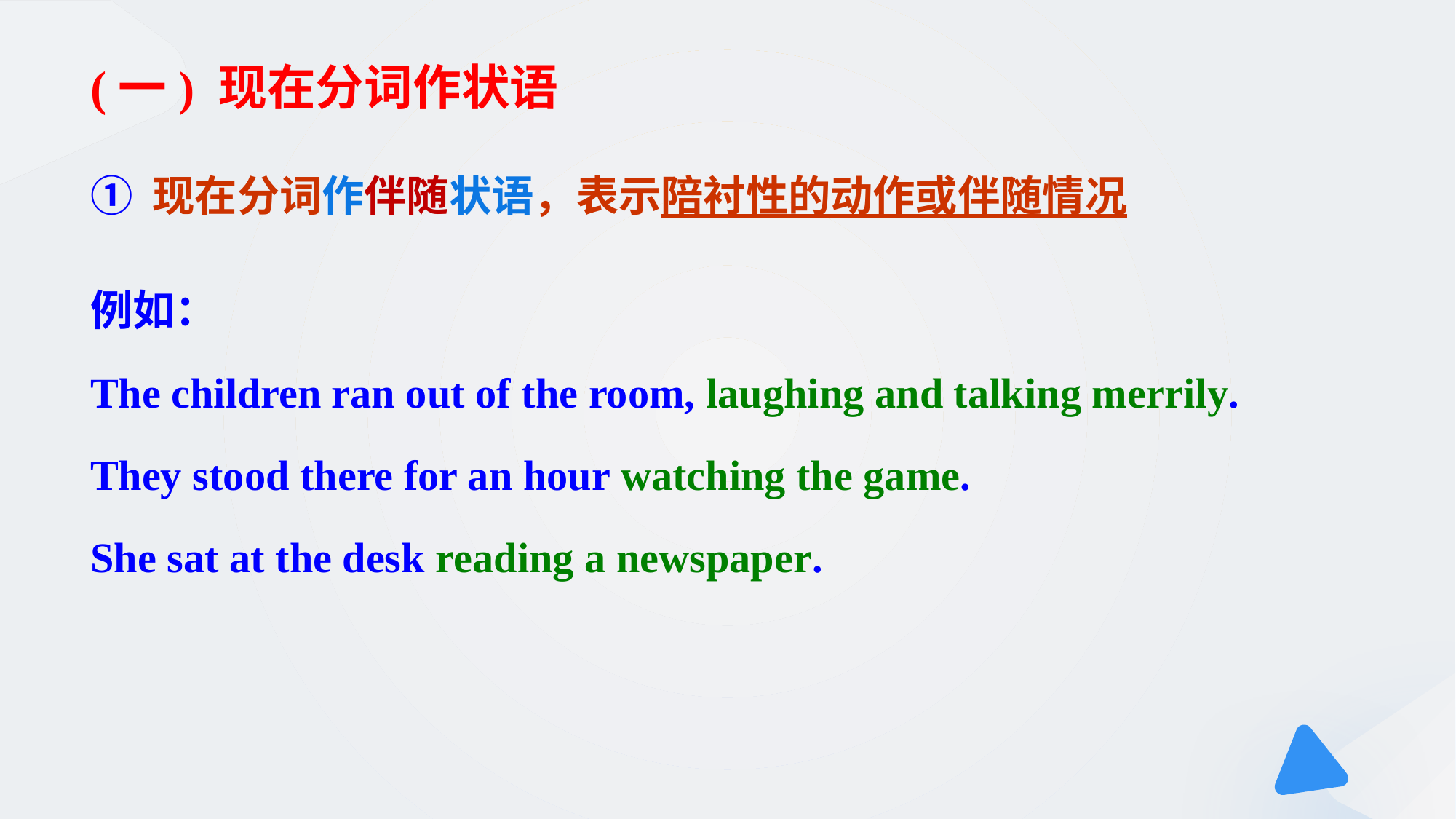

# (一) 现在分词作状语
① 现在分词作伴随状语，表示陪衬性的动作或伴随情况
例如：
The children ran out of the room, laughing and talking merrily.
They stood there for an hour watching the game.
She sat at the desk reading a newspaper.